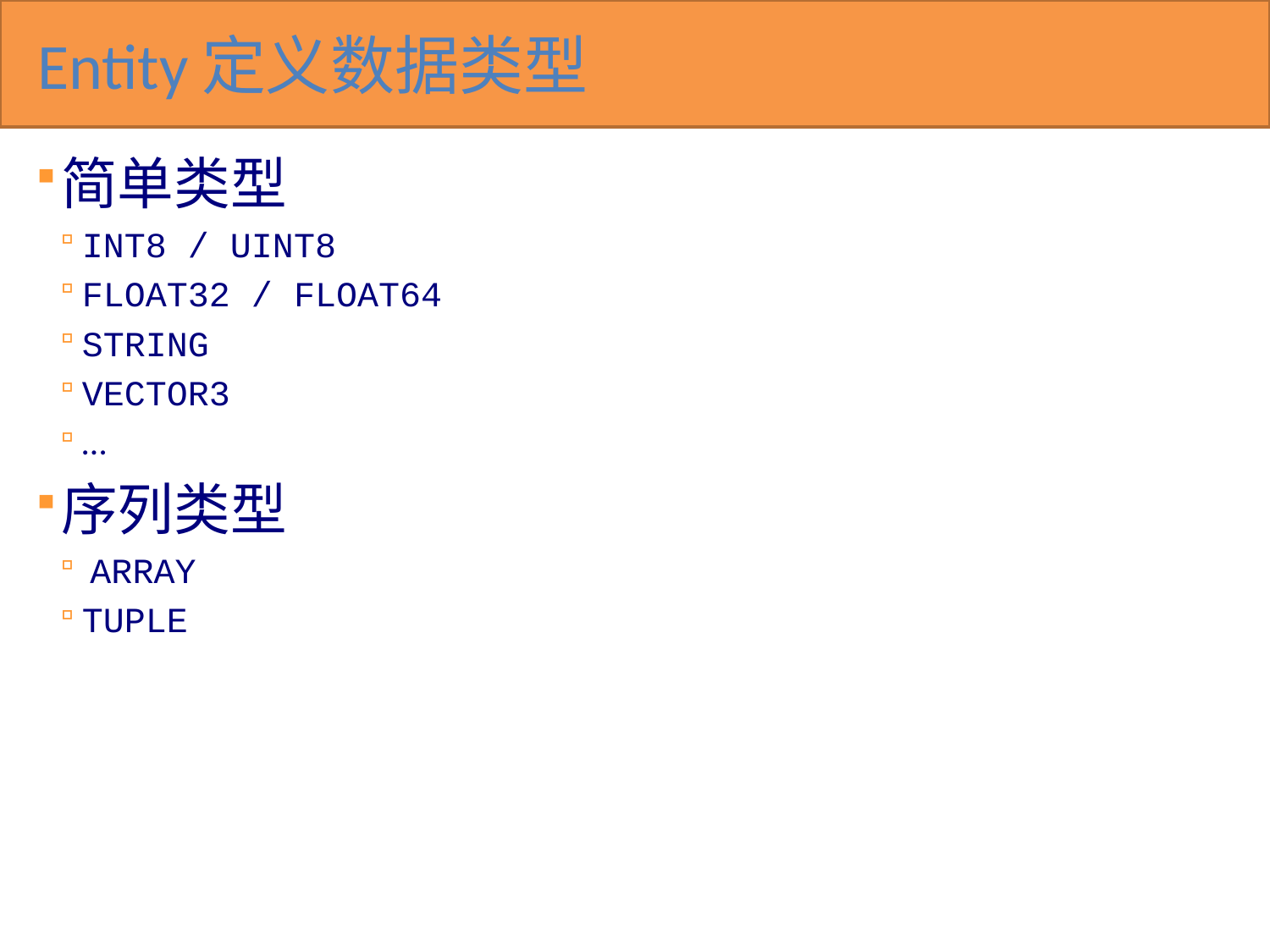

# Entity定义数据类型
简单类型
INT8 / UINT8
FLOAT32 / FLOAT64
STRING
VECTOR3
…
序列类型
 ARRAY
TUPLE